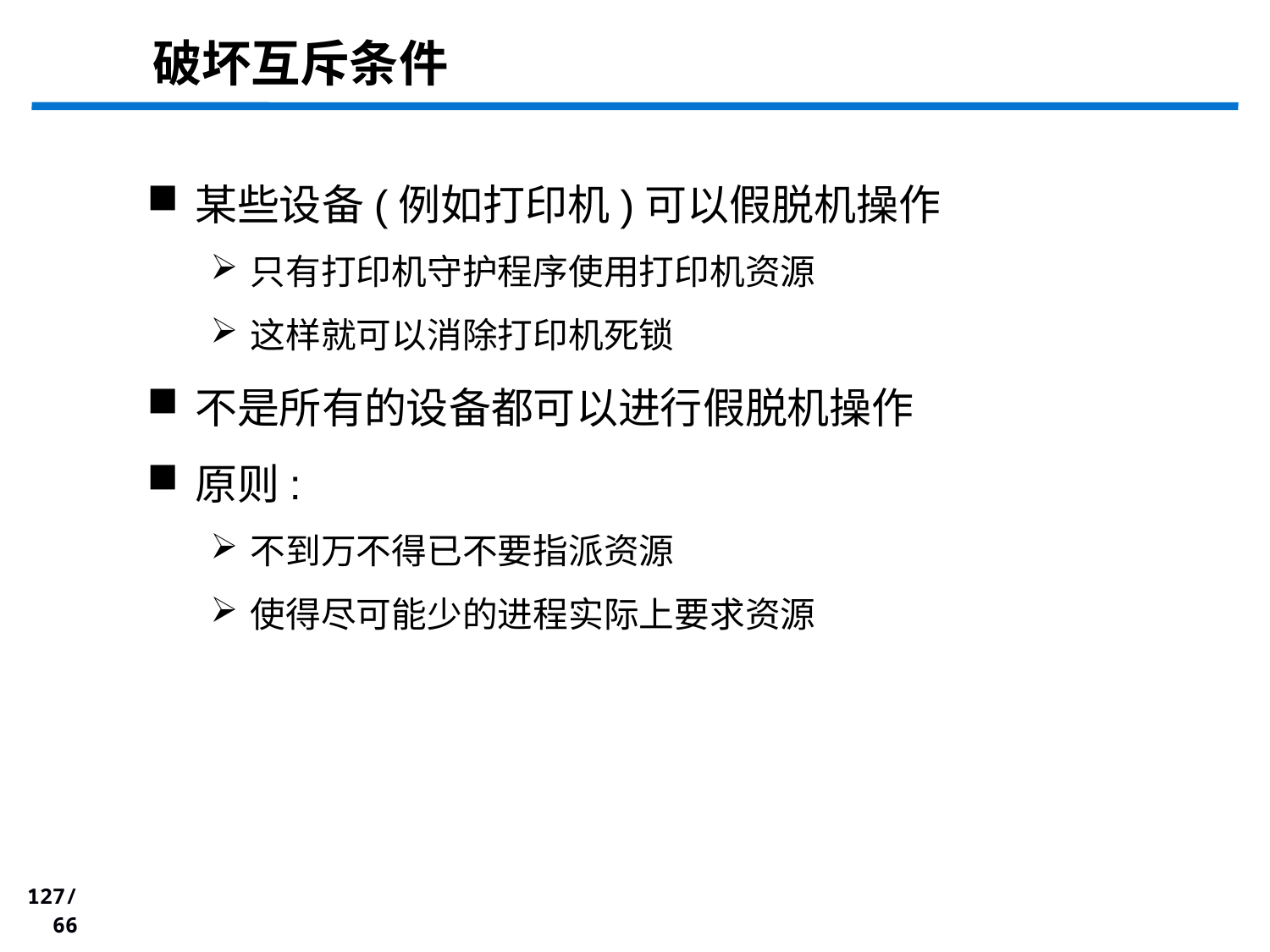

# 破坏互斥条件
某些设备(例如打印机)可以假脱机操作
只有打印机守护程序使用打印机资源
这样就可以消除打印机死锁
不是所有的设备都可以进行假脱机操作
原则:
不到万不得已不要指派资源
使得尽可能少的进程实际上要求资源